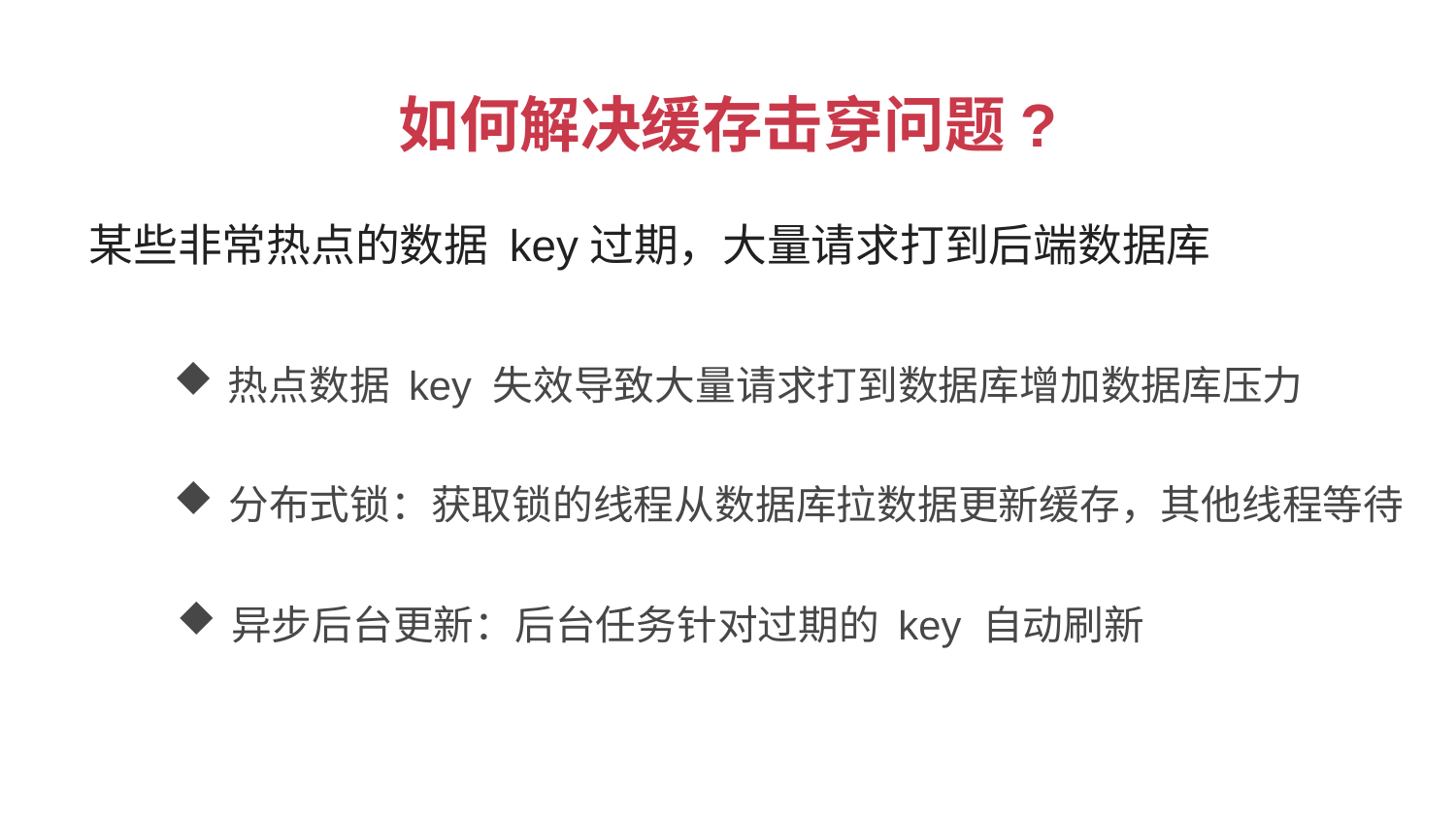

如何解决缓存击穿问题?
某些非常热点的数据 key过期，大量请求打到后端数据库
热点数据 key 失效导致大量请求打到数据库增加数据库压力
分布式锁：获取锁的线程从数据库拉数据更新缓存，其他线程等待
异步后台更新：后台任务针对过期的 key 自动刷新